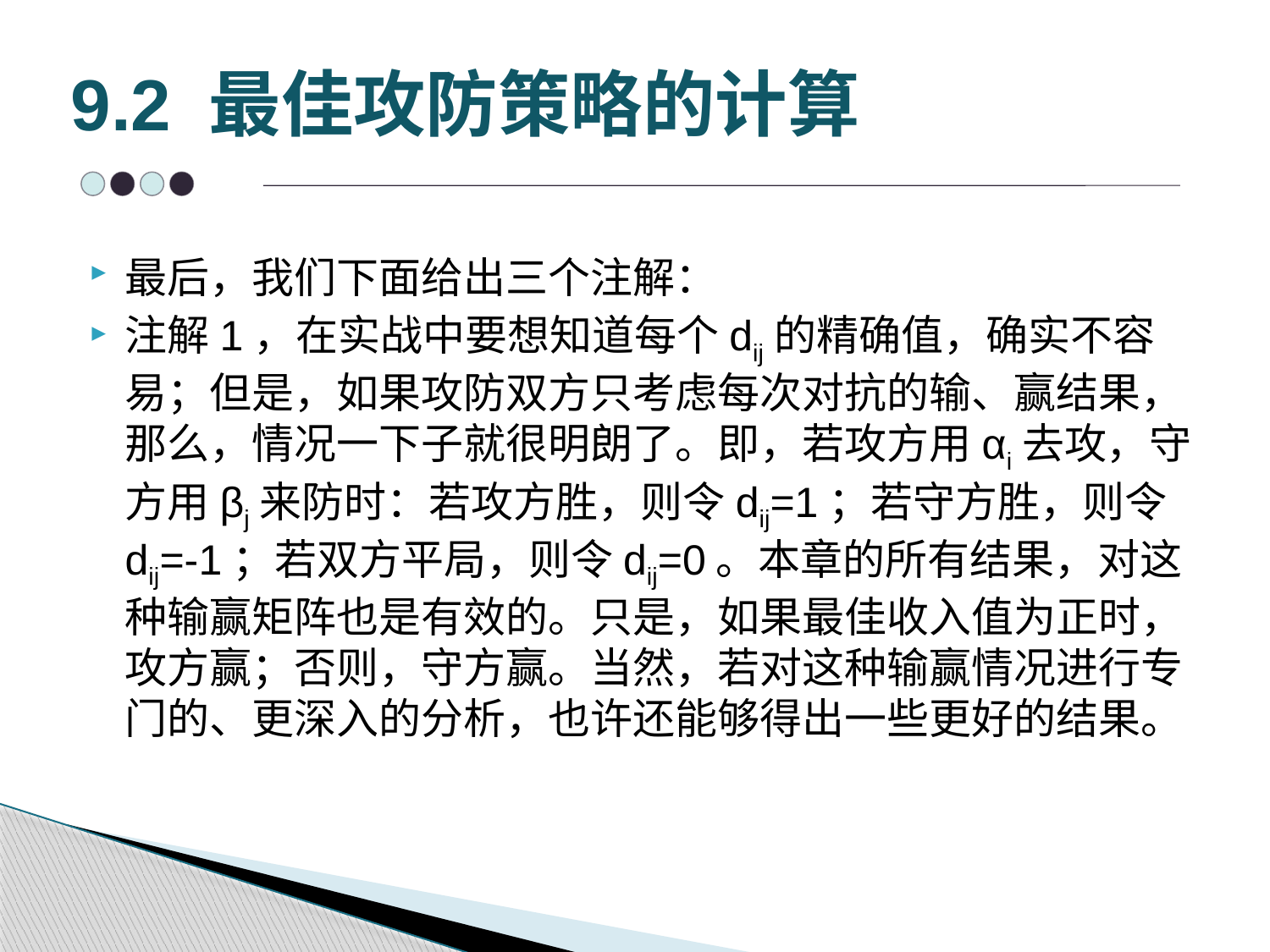

# 9.2 最佳攻防策略的计算

最后，我们下面给出三个注解：
注解1，在实战中要想知道每个dij的精确值，确实不容易；但是，如果攻防双方只考虑每次对抗的输、赢结果，那么，情况一下子就很明朗了。即，若攻方用αi去攻，守方用βj来防时：若攻方胜，则令dij=1；若守方胜，则令dij=-1；若双方平局，则令dij=0。本章的所有结果，对这种输赢矩阵也是有效的。只是，如果最佳收入值为正时，攻方赢；否则，守方赢。当然，若对这种输赢情况进行专门的、更深入的分析，也许还能够得出一些更好的结果。